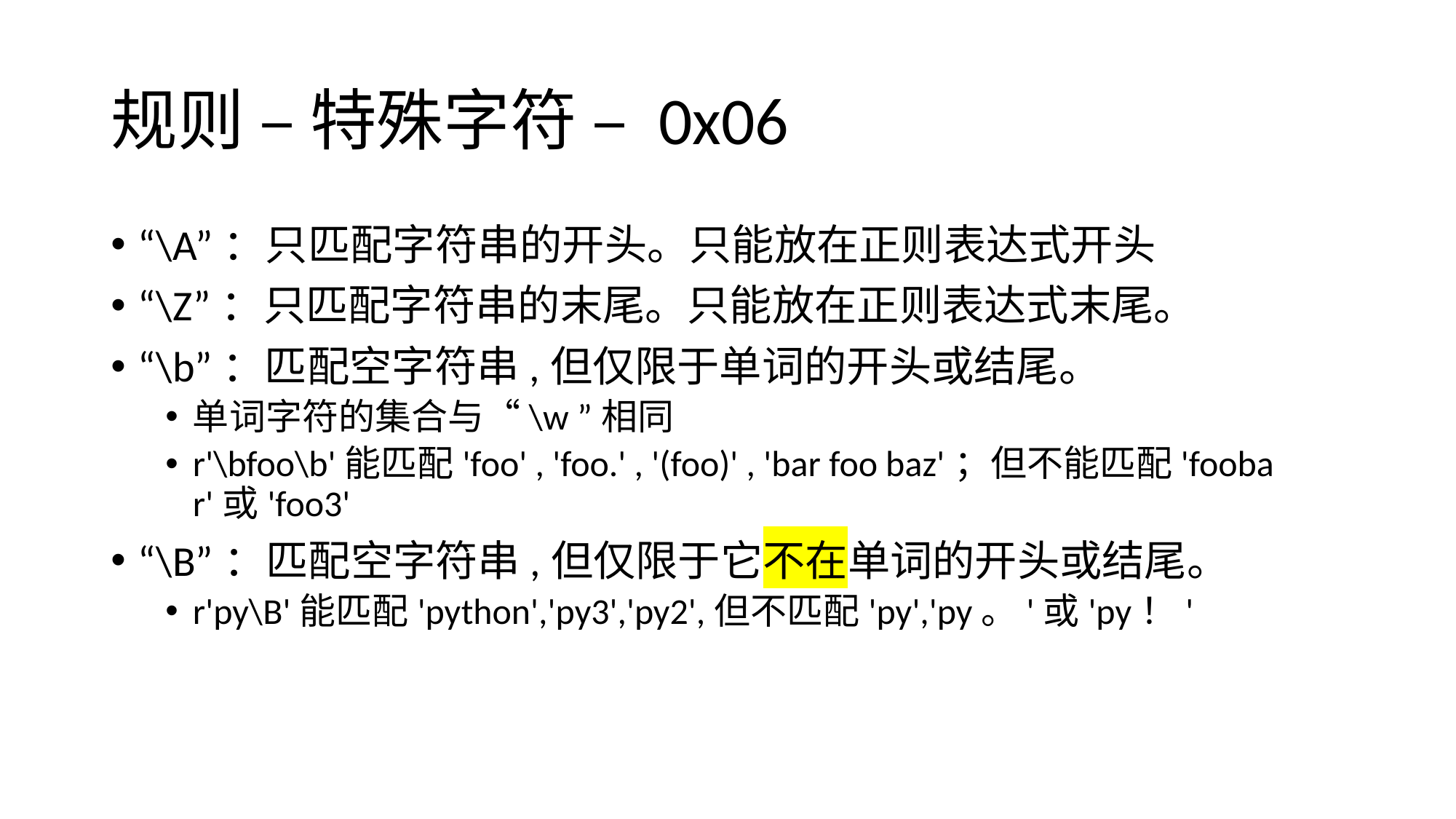

# 规则 – 特殊字符 – 0x06
“\A”：只匹配字符串的开头。只能放在正则表达式开头
“\Z”：只匹配字符串的末尾。只能放在正则表达式末尾。
“\b”：匹配空字符串,但仅限于单词的开头或结尾。
单词字符的集合与“\w ”相同
r'\bfoo\b'能匹配'foo' , 'foo.' , '(foo)' , 'bar foo baz'；但不能匹配'foobar'或'foo3'
“\B”：匹配空字符串,但仅限于它不在单词的开头或结尾。
r'py\B'能匹配'python','py3','py2',但不匹配'py','py。'或'py！'